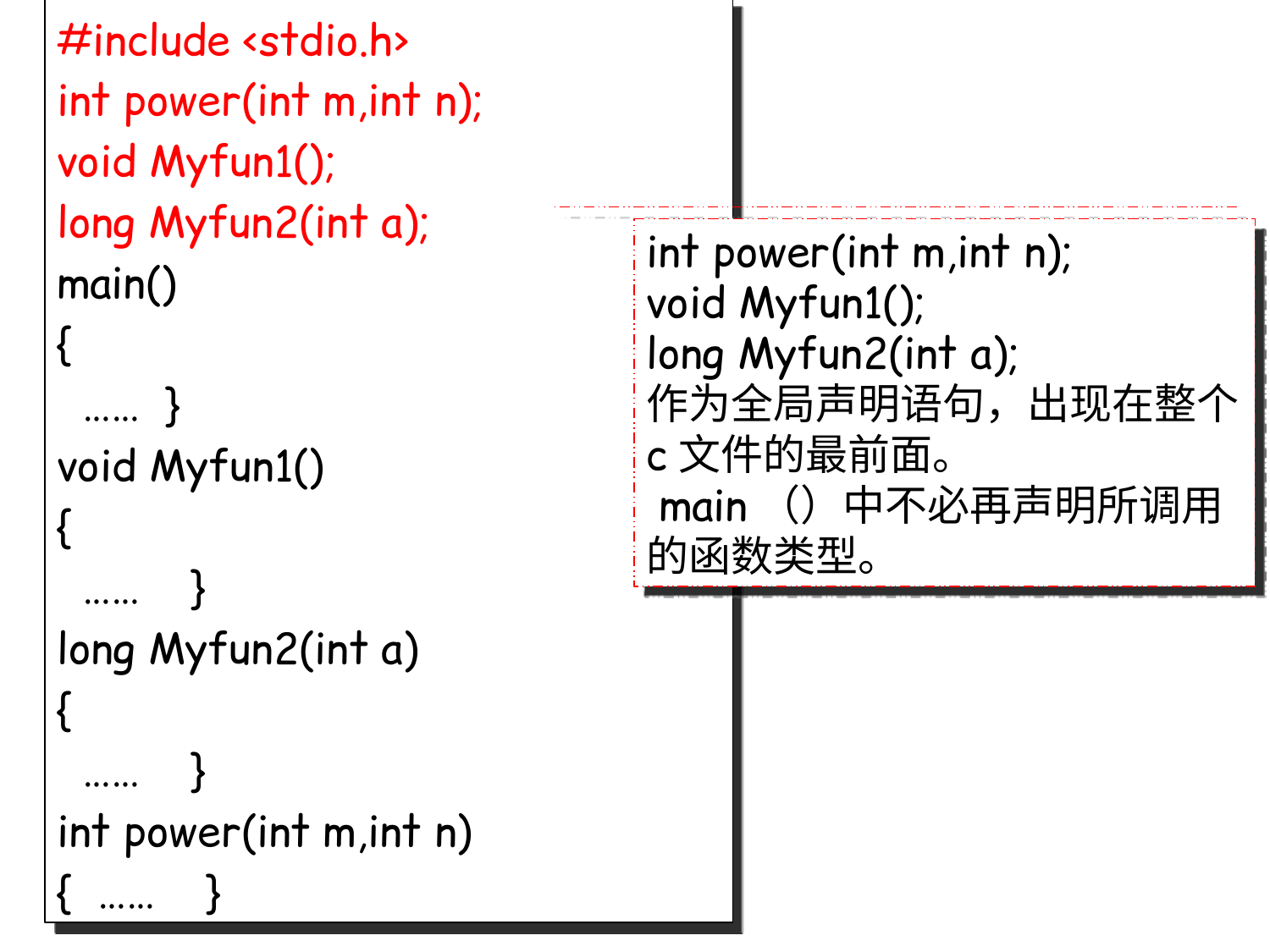

#include <stdio.h>
int power(int m,int n);
void Myfun1();
long Myfun2(int a);
main()
{
  ……  }
void Myfun1()
{
  ……    }
long Myfun2(int a)
{
  ……    }
int power(int m,int n)
{  ……    }
# 7.3 函数声明
int power(int m,int n);
void Myfun1();
long Myfun2(int a);
作为全局声明语句，出现在整个c文件的最前面。
 main（）中不必再声明所调用的函数类型。
用户自定义函数声明
可以省略函数声明......
被调函数以全局声明方式